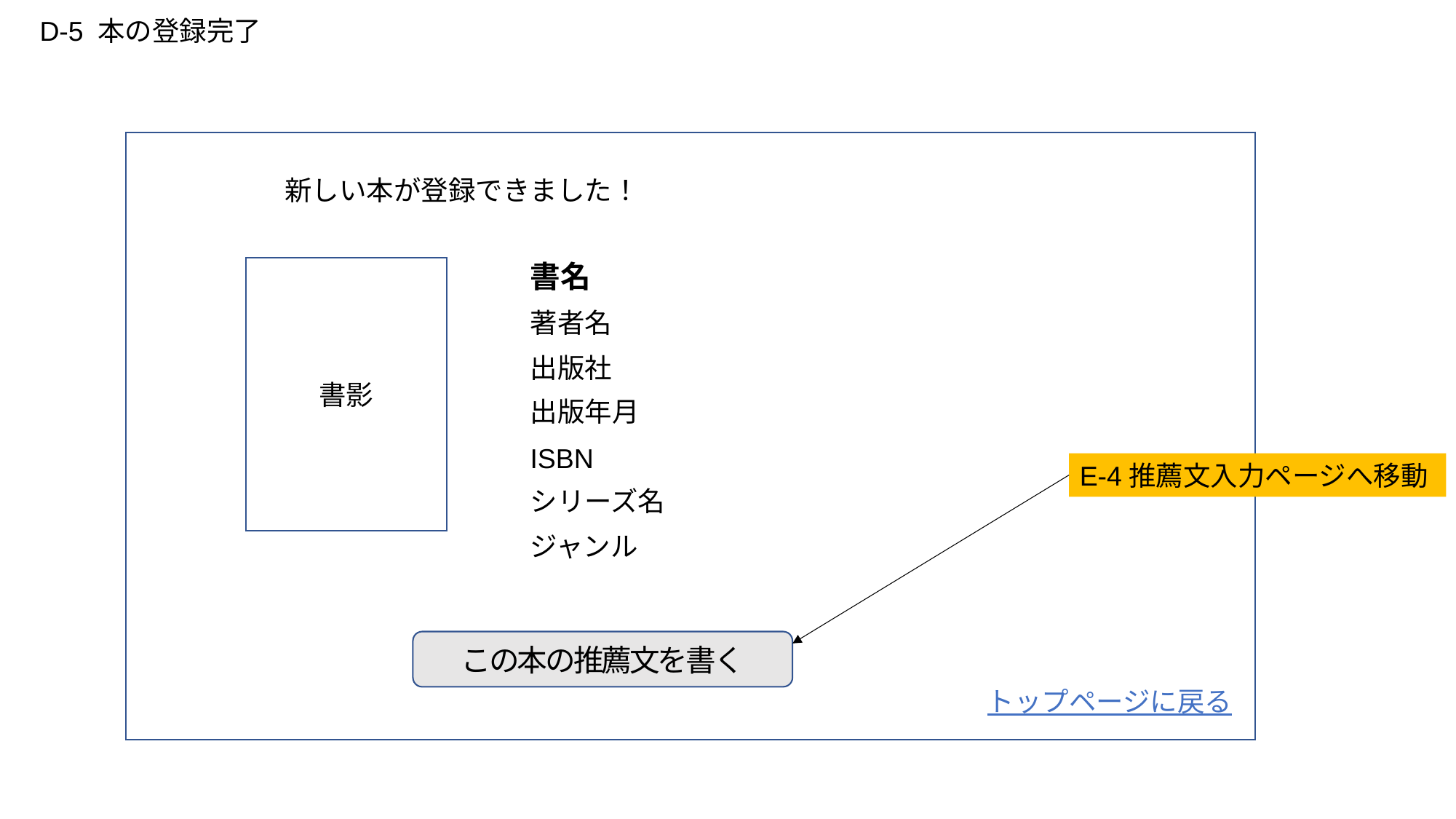

D-5 本の登録完了

新しい本が登録できました！
書名
書影
著者名
出版社
出版年月
ISBN
E-4推薦文入力ページへ移動
シリーズ名
ジャンル
この本の推薦文を書く
トップページに戻る